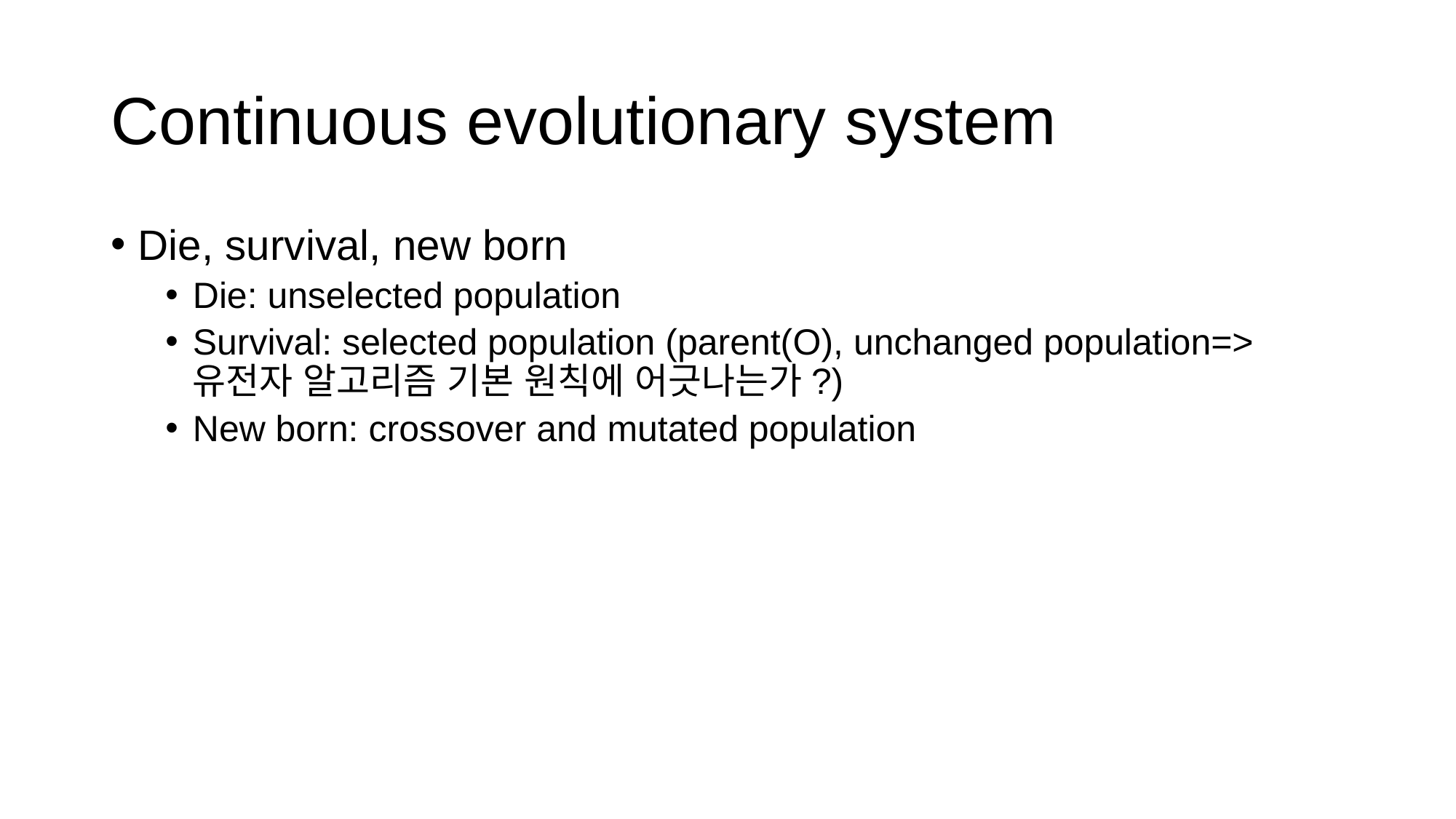

# Continuous evolutionary system
Die, survival, new born
Die: unselected population
Survival: selected population (parent(O), unchanged population=>유전자 알고리즘 기본 원칙에 어긋나는가?)
New born: crossover and mutated population